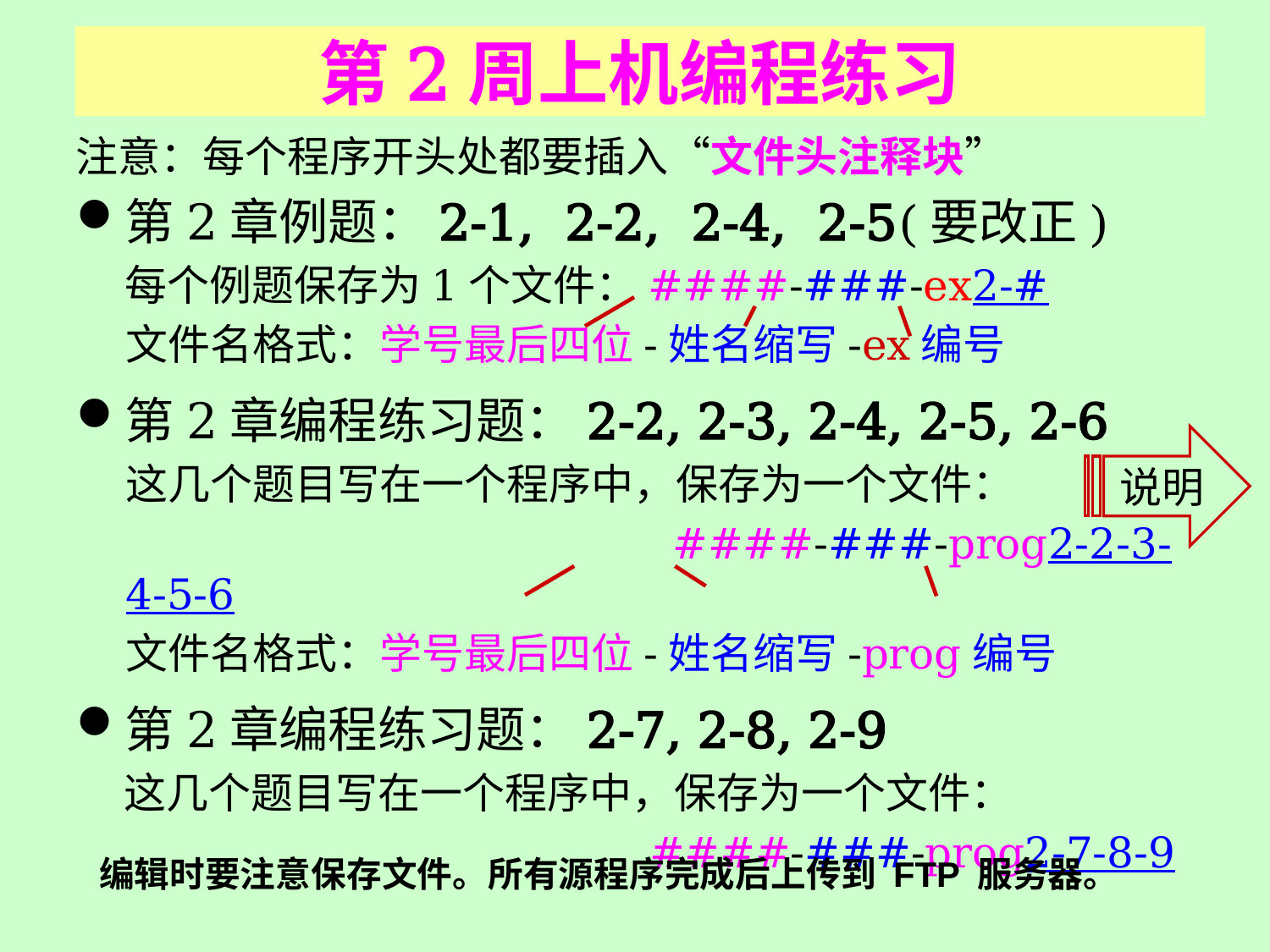

# 第2周上机编程练习
注意：每个程序开头处都要插入“文件头注释块”
第2章例题：2-1,  2-2,  2-4,  2-5(要改正)
每个例题保存为1个文件：####-###-ex2-#
文件名格式：学号最后四位-姓名缩写-ex编号
第2章编程练习题：2-2, 2-3, 2-4, 2-5, 2-6
这几个题目写在一个程序中，保存为一个文件：
                                         ####-###-prog2-2-3-4-5-6
文件名格式：学号最后四位-姓名缩写-prog编号
第2章编程练习题：2-7, 2-8, 2-9
    这几个题目写在一个程序中，保存为一个文件：
                                           ####-###-prog2-7-8-9
说明
编辑时要注意保存文件。所有源程序完成后上传到 FTP 服务器。
106